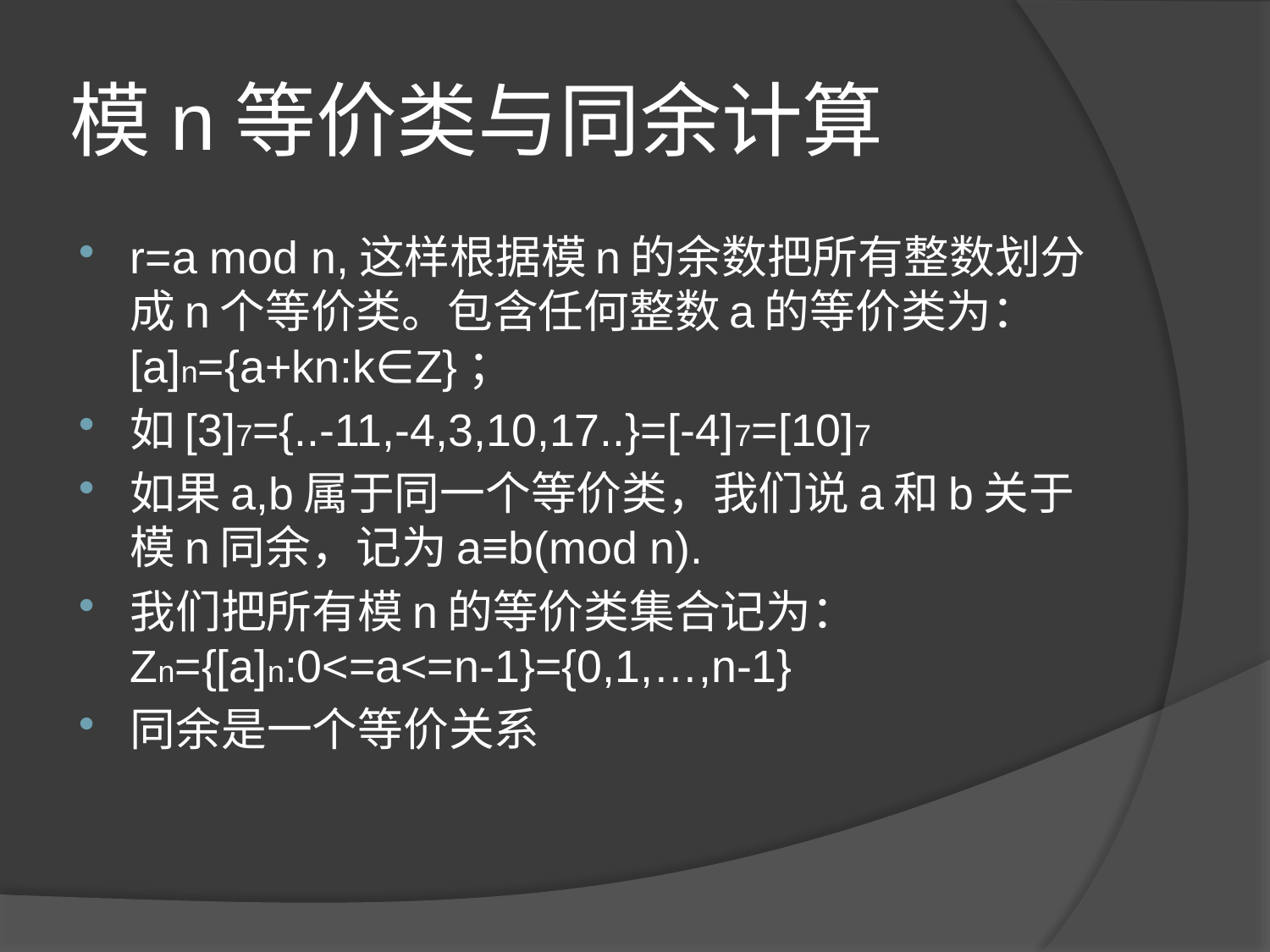

# 模n等价类与同余计算
r=a mod n,这样根据模n的余数把所有整数划分成n个等价类。包含任何整数a的等价类为：[a]n={a+kn:k∈Z}；
如[3]7={..-11,-4,3,10,17..}=[-4]7=[10]7
如果a,b属于同一个等价类，我们说a和b关于模n同余，记为a≡b(mod n).
我们把所有模n的等价类集合记为：Zn={[a]n:0<=a<=n-1}={0,1,…,n-1}
同余是一个等价关系